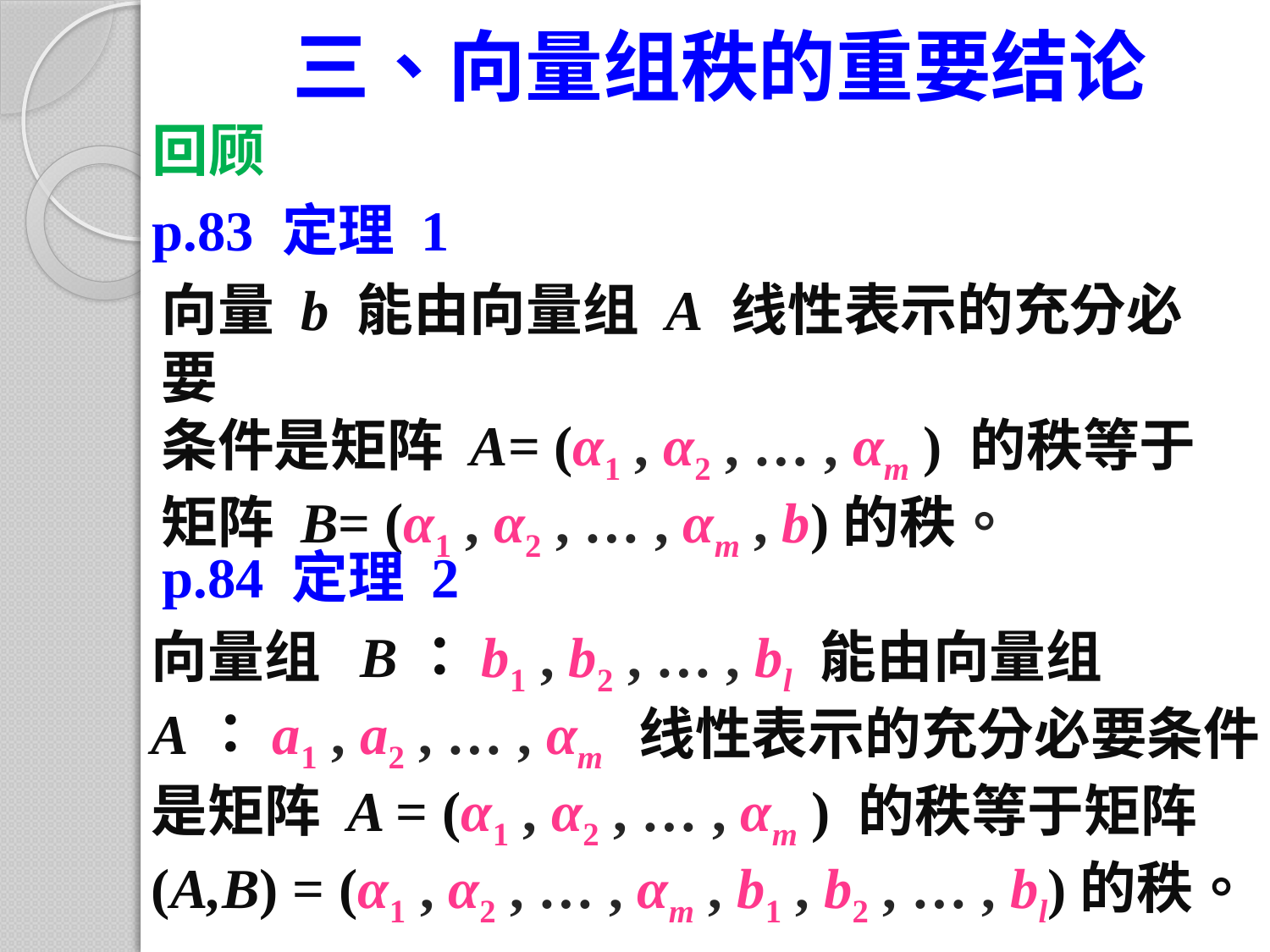

# 三、向量组秩的重要结论
回顾
 p.83 定理 1
向量 b 能由向量组 A 线性表示的充分必要
条件是矩阵 A= (α1 , α2 , … , αm ) 的秩等于
矩阵 B= (α1 , α2 , … , αm , b)的秩。

 p.84 定理 2
向量组  B：b1 , b2 , … , bl 能由向量组
A：a1 , a2 , … , αm  线性表示的充分必要条件
是矩阵 A = (α1 , α2 , … , αm ) 的秩等于矩阵
(A,B) = (α1 , α2 , … , αm , b1 , b2 , … , bl)的秩。